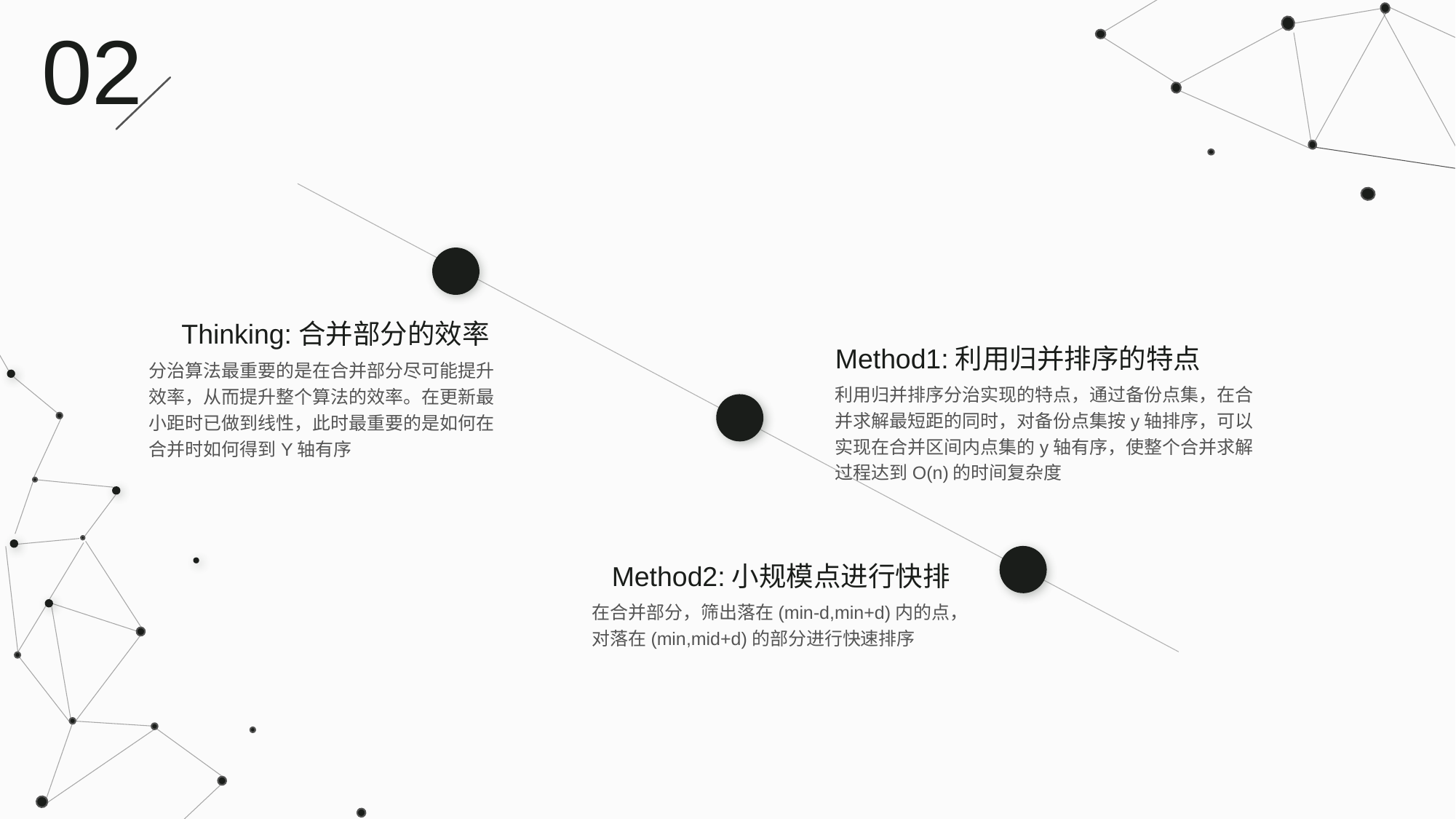

02

Thinking:合并部分的效率
分治算法最重要的是在合并部分尽可能提升效率，从而提升整个算法的效率。在更新最小距时已做到线性，此时最重要的是如何在合并时如何得到Y轴有序
Method1:利用归并排序的特点
利用归并排序分治实现的特点，通过备份点集，在合并求解最短距的同时，对备份点集按y轴排序，可以实现在合并区间内点集的y轴有序，使整个合并求解过程达到O(n)的时间复杂度

Method2:小规模点进行快排
在合并部分，筛出落在(min-d,min+d)内的点，对落在(min,mid+d)的部分进行快速排序